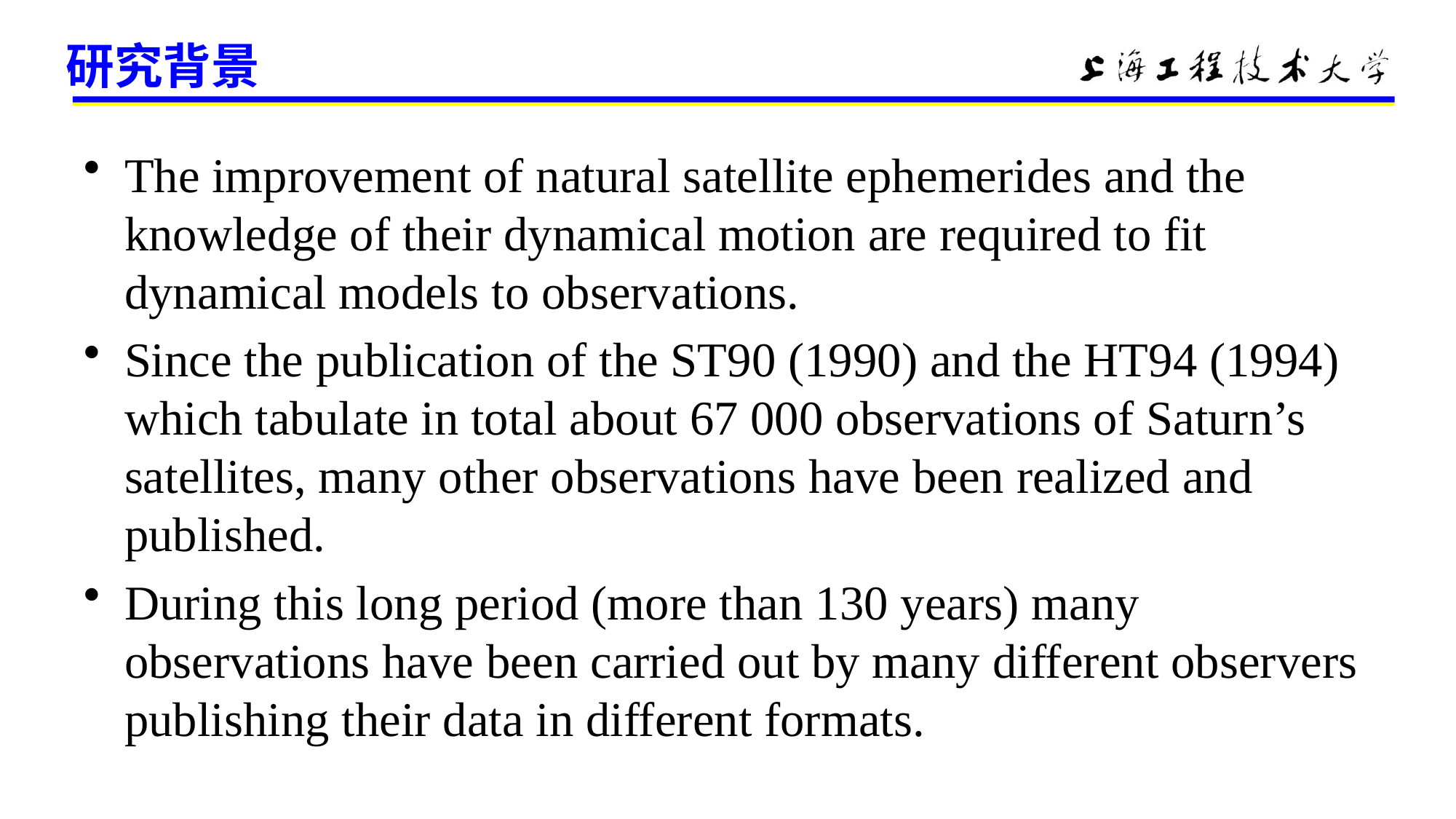

# 研究背景
The improvement of natural satellite ephemerides and the knowledge of their dynamical motion are required to fit dynamical models to observations.
Since the publication of the ST90 (1990) and the HT94 (1994) which tabulate in total about 67 000 observations of Saturn’s satellites, many other observations have been realized and published.
During this long period (more than 130 years) many observations have been carried out by many different observers publishing their data in different formats.